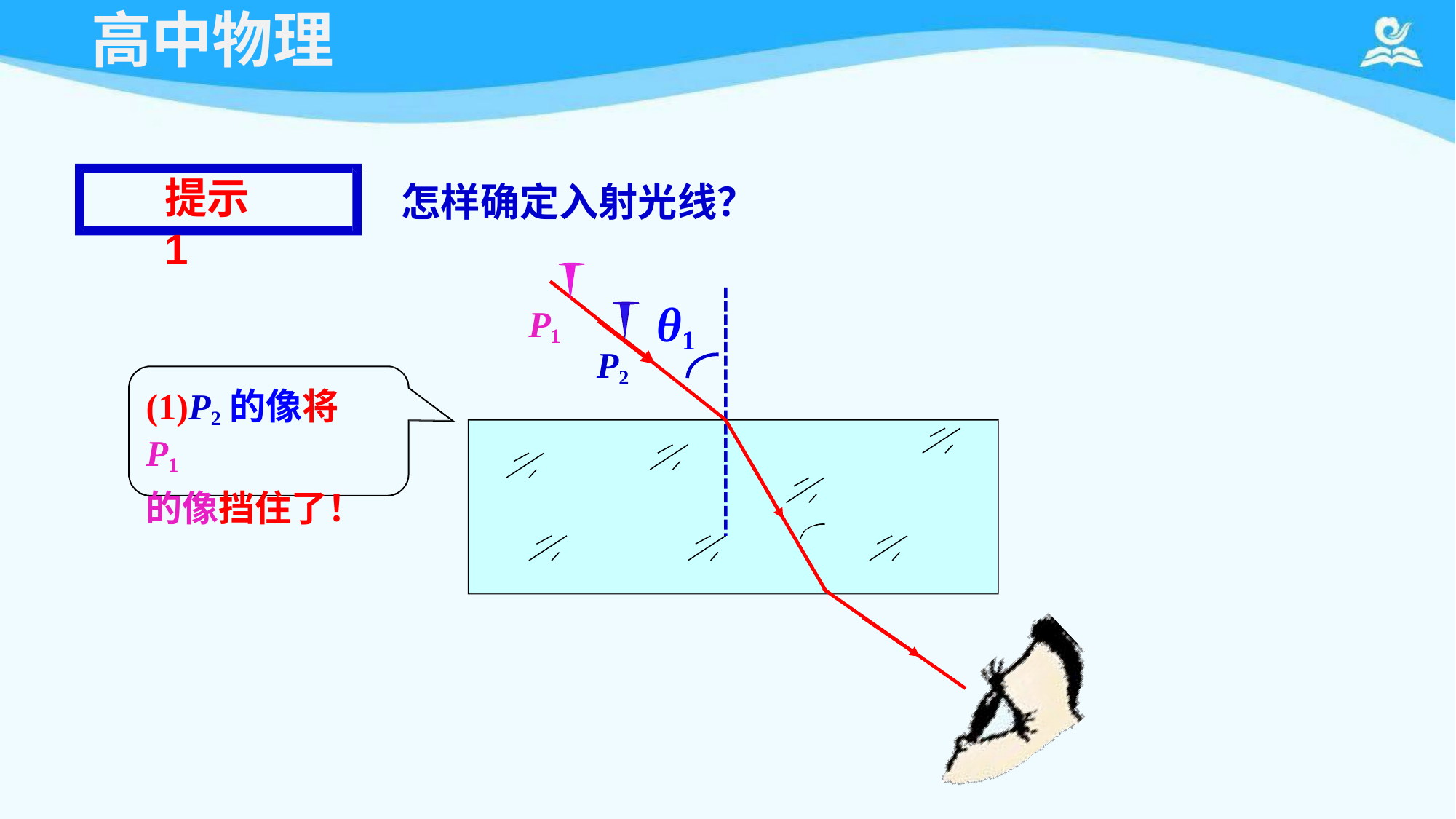

# 高中物理

提示1
怎样确定入射光线？

θ1
P1

P2

(1)P2的像将P1
的像挡住了！